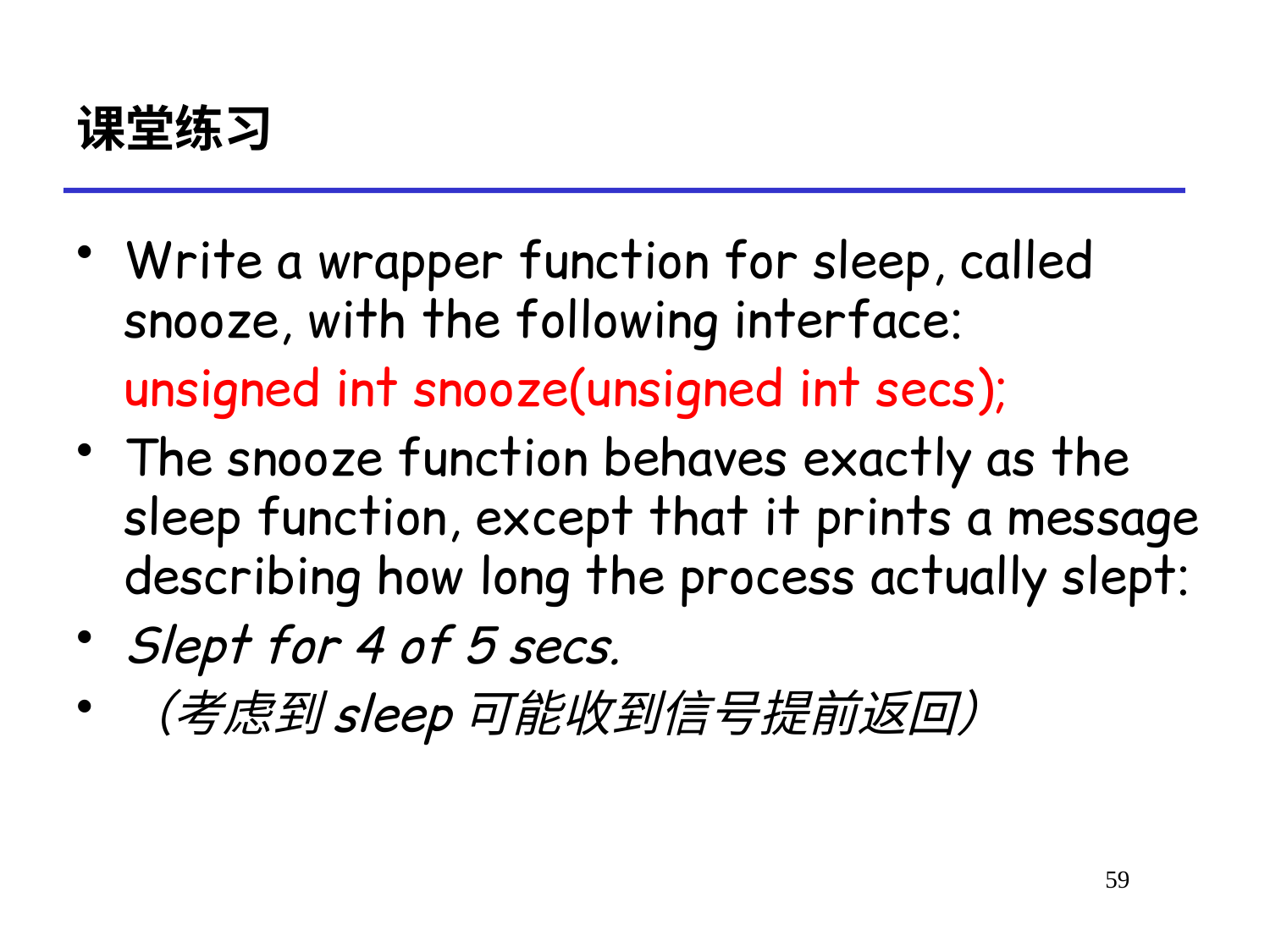

# 课堂练习
Write a wrapper function for sleep, called snooze, with the following interface:
	unsigned int snooze(unsigned int secs);
The snooze function behaves exactly as the sleep function, except that it prints a message describing how long the process actually slept:
Slept for 4 of 5 secs.
（考虑到sleep可能收到信号提前返回）

59